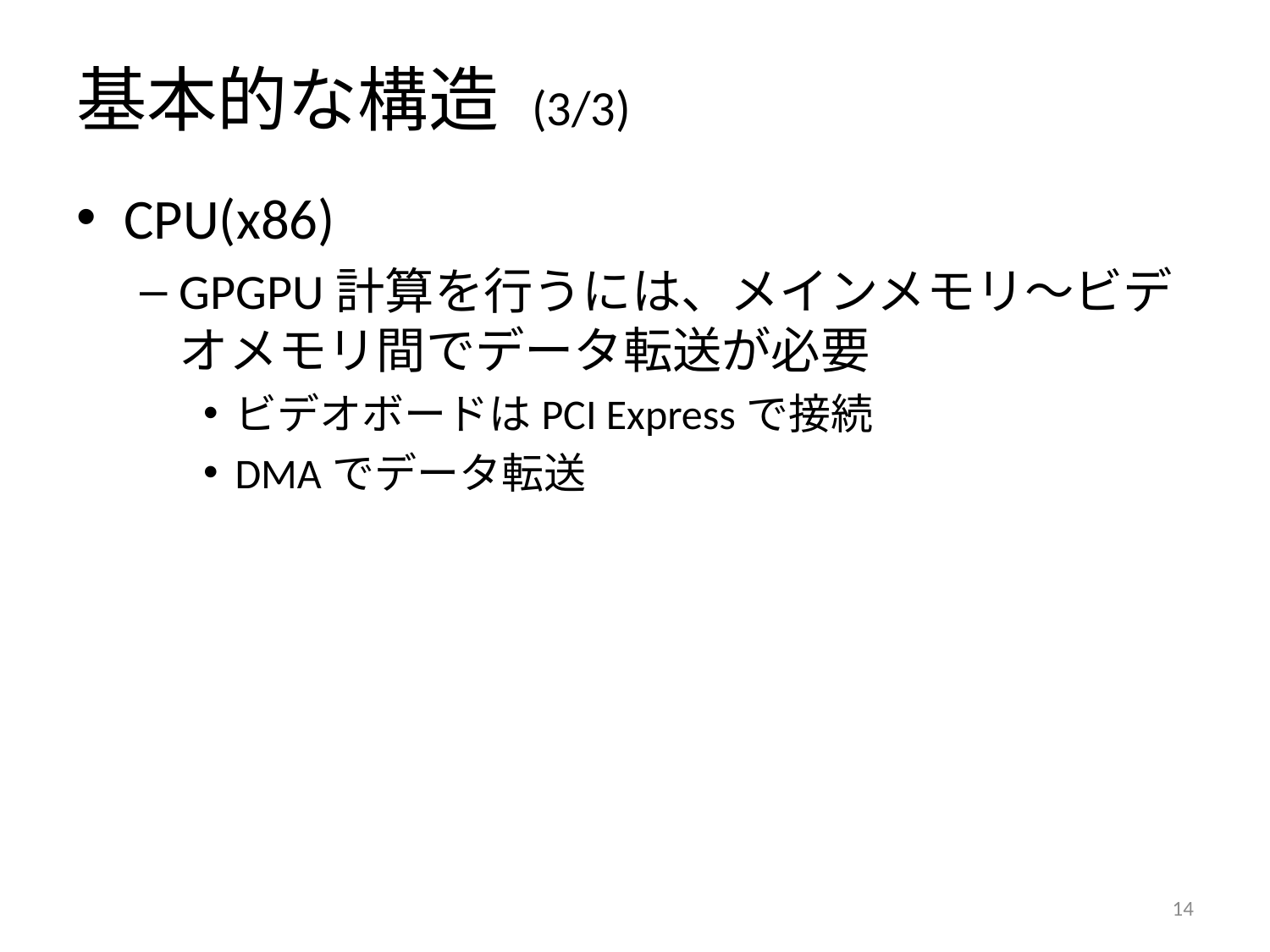

# 基本的な構造 (3/3)
CPU(x86)
GPGPU計算を行うには、メインメモリ～ビデオメモリ間でデータ転送が必要
ビデオボードはPCI Expressで接続
DMAでデータ転送
14